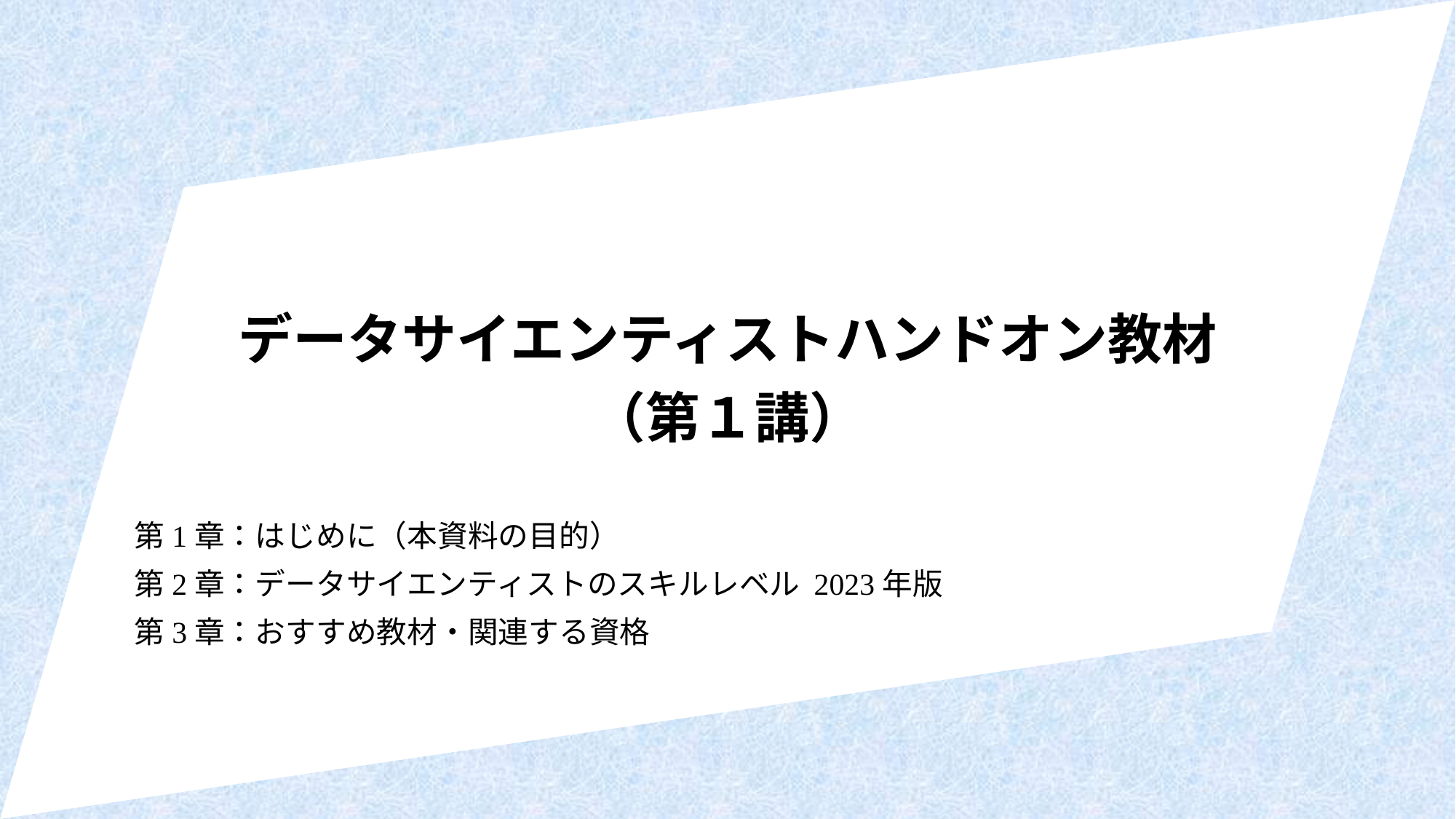

# データサイエンティストハンドオン教材 （第１講）
第1章：はじめに（本資料の目的）
第2章：データサイエンティストのスキルレベル 2023年版
第3章：おすすめ教材・関連する資格